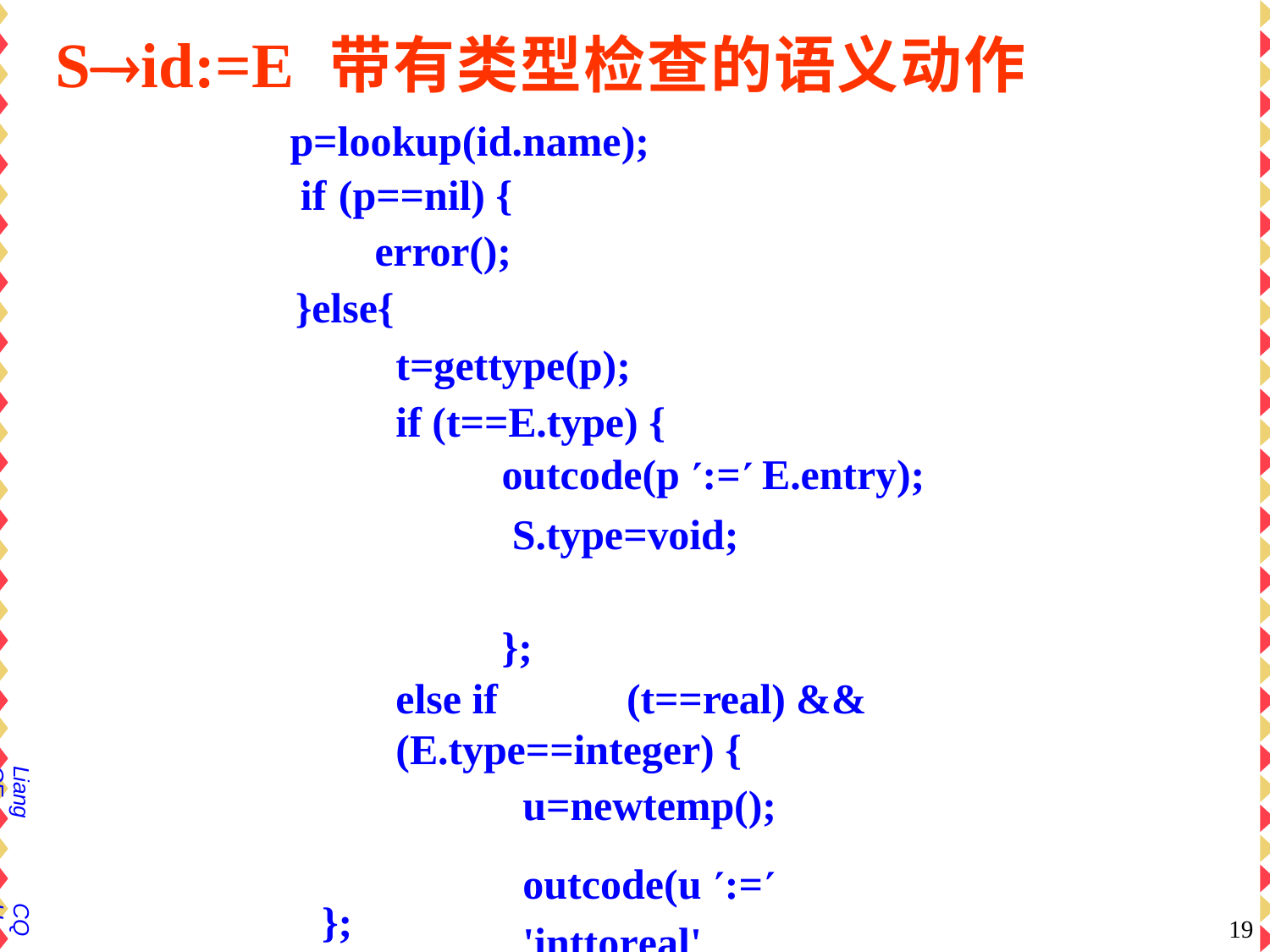

# S→id:=E 带有类型检查的语义动作
p=lookup(id.name);  if	(p==nil) {
error();
}else{
t=gettype(p);  if (t==E.type) {
outcode(p ′:=′ E.entry);  S.type=void;	};
else if	(t==real) && (E.type==integer) {
u=newtemp();
outcode(u ′:=′	'inttoreal'	E.entry);  outcode(p ′:=′ u);
S.type=void;	}  else	S.type=type_error;
Liang GE
};
CQU
19